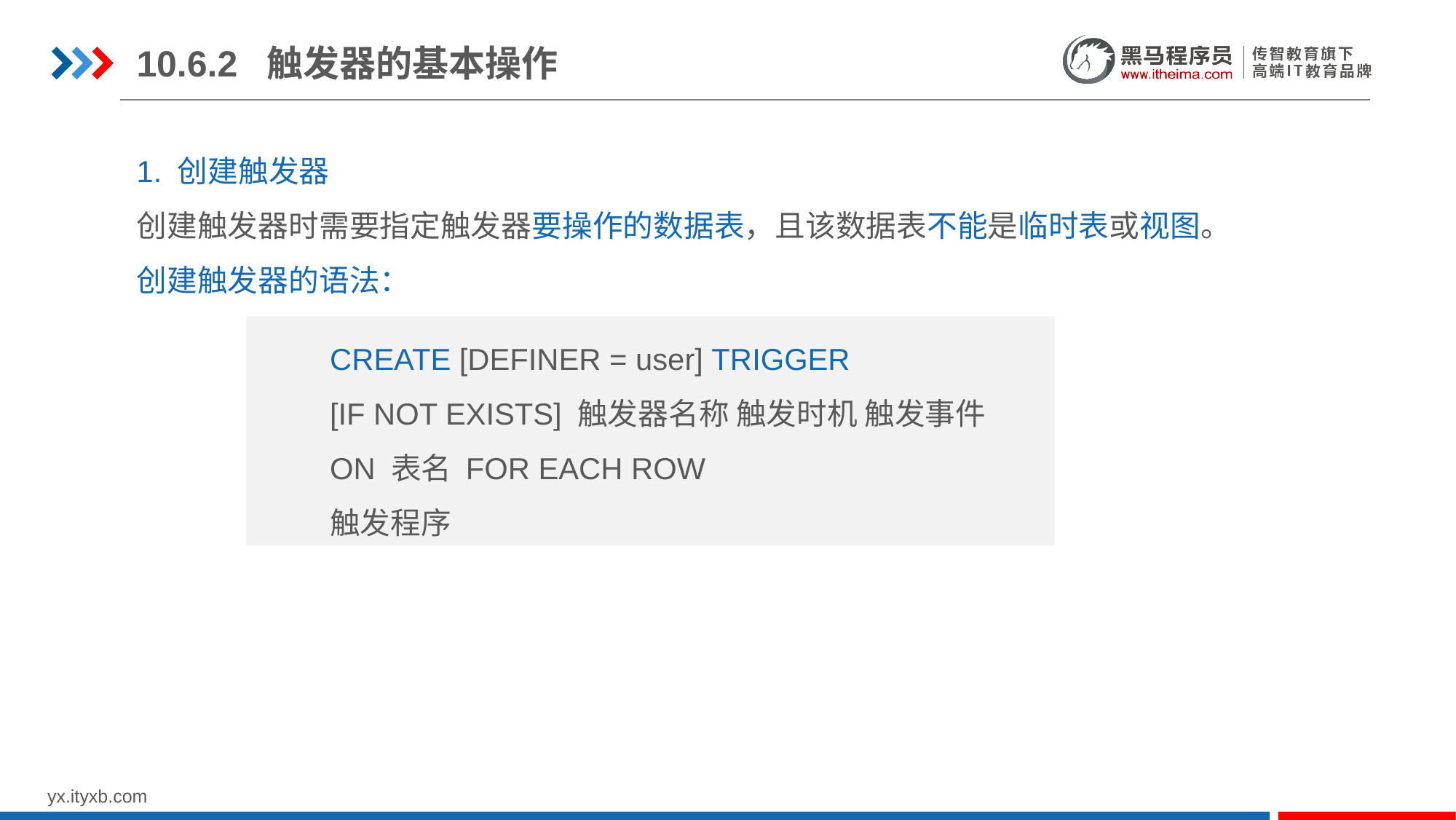

10.6.2  触发器的基本操作
1. 创建触发器
创建触发器时需要指定触发器要操作的数据表，且该数据表不能是临时表或视图。
创建触发器的语法：
CREATE [DEFINER = user] TRIGGER
[IF NOT EXISTS] 触发器名称 触发时机 触发事件
ON 表名 FOR EACH ROW
触发程序